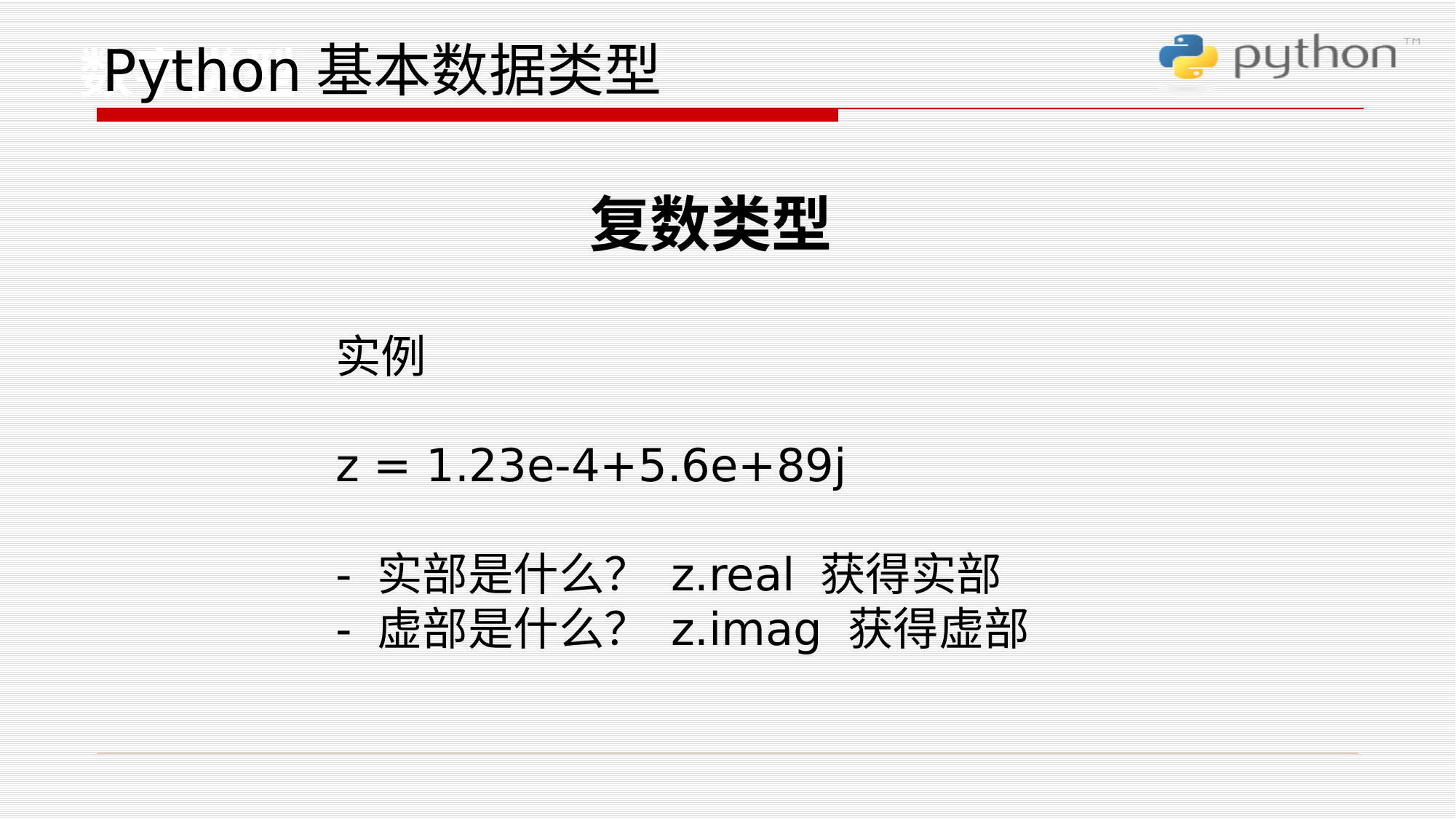

数字类型
# Python基本数据类型
复数类型
实例

z = 1.23e-4+5.6e+89j

- 实部是什么？ z.real 获得实部
- 虚部是什么？ z.imag 获得虚部